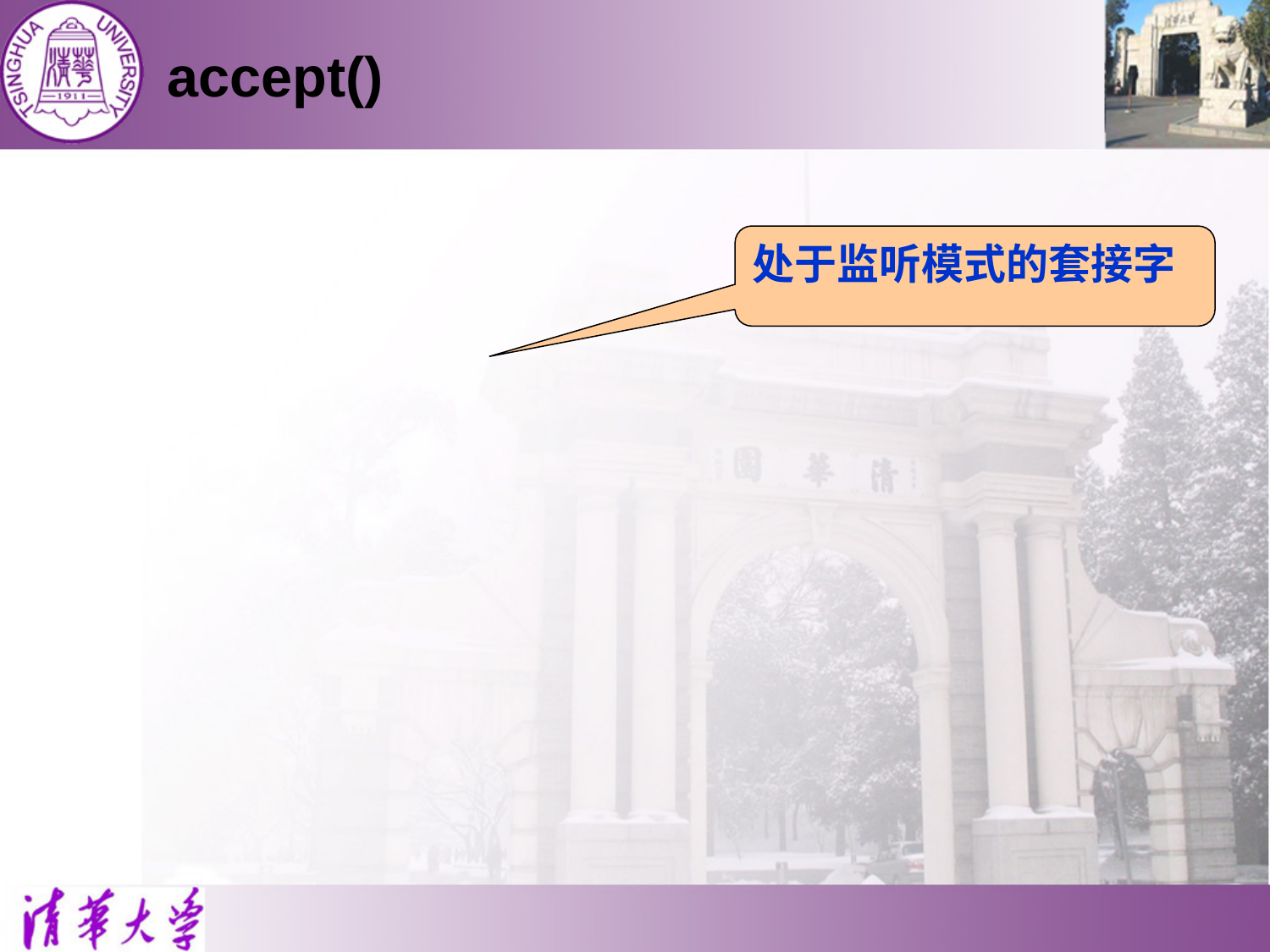

# accept()
接受客户端连接
SOCKET accept (
    SOCKET s,
    struct sockaddr * addr,
    int FAR* addrlen
);
返回值
成功：返回新套接字的描述符
失败：返回INVALID_SOCKET
处于监听模式的套接字